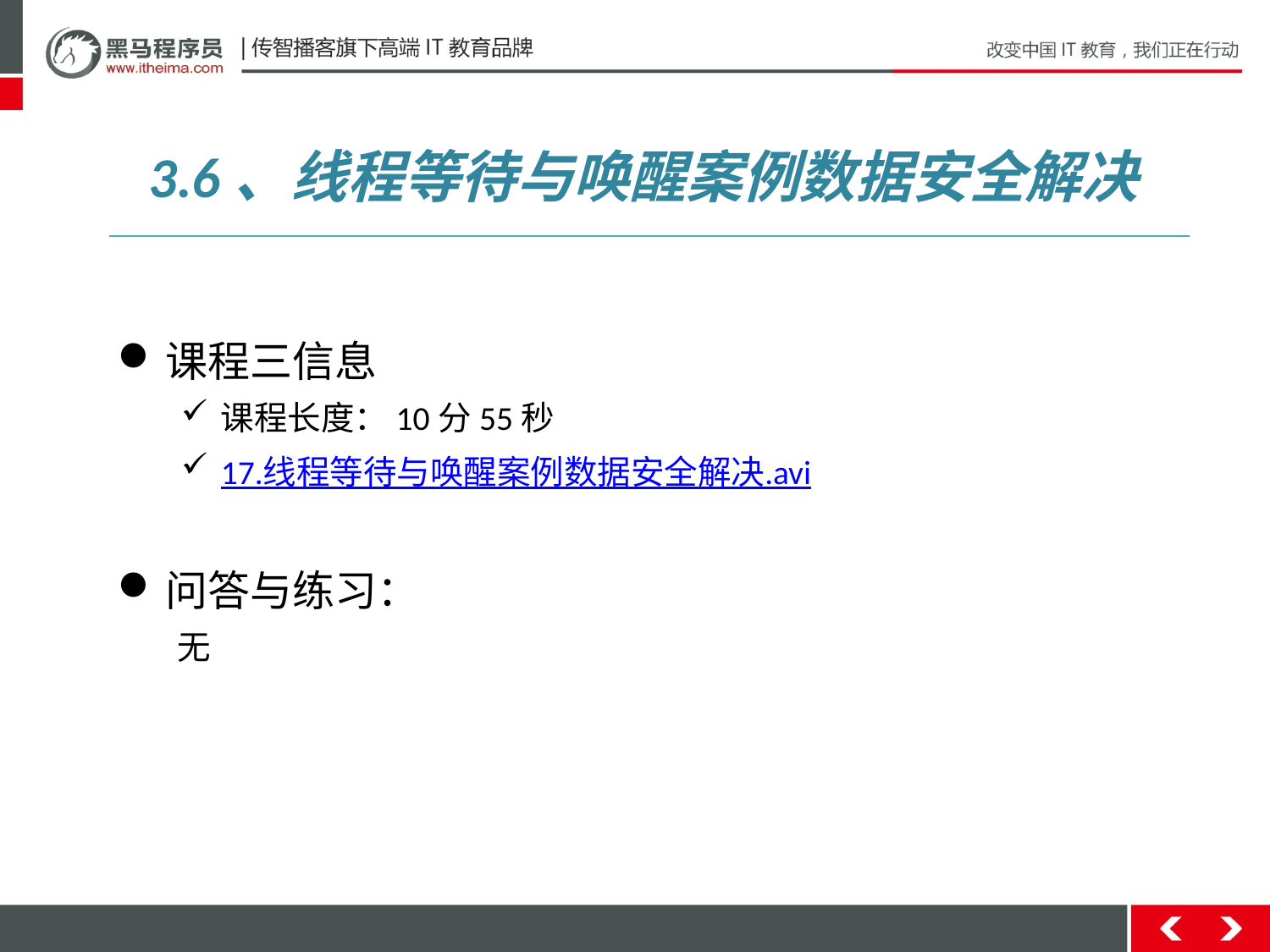

3.6、线程等待与唤醒案例数据安全解决

课程三信息
课程长度：10分55秒
17.线程等待与唤醒案例数据安全解决.avi

问答与练习：
       无